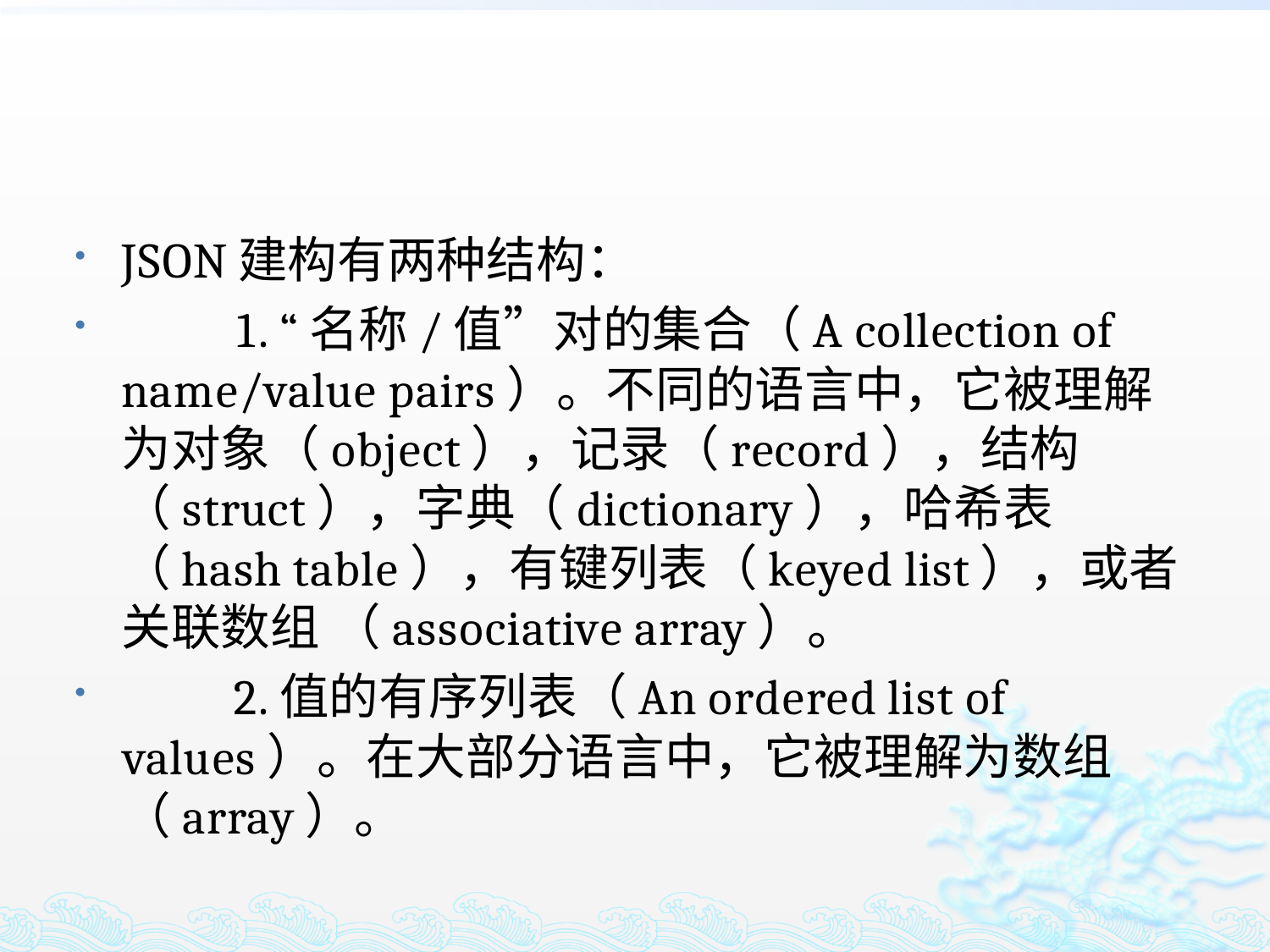

#
JSON建构有两种结构：
　　1. “名称/值”对的集合（A collection of name/value pairs）。不同的语言中，它被理解为对象（object），记录（record），结构（struct），字典（dictionary），哈希表 （hash table），有键列表（keyed list），或者关联数组 （associative array）。
　　2.值的有序列表（An ordered list of values）。在大部分语言中，它被理解为数组（array）。